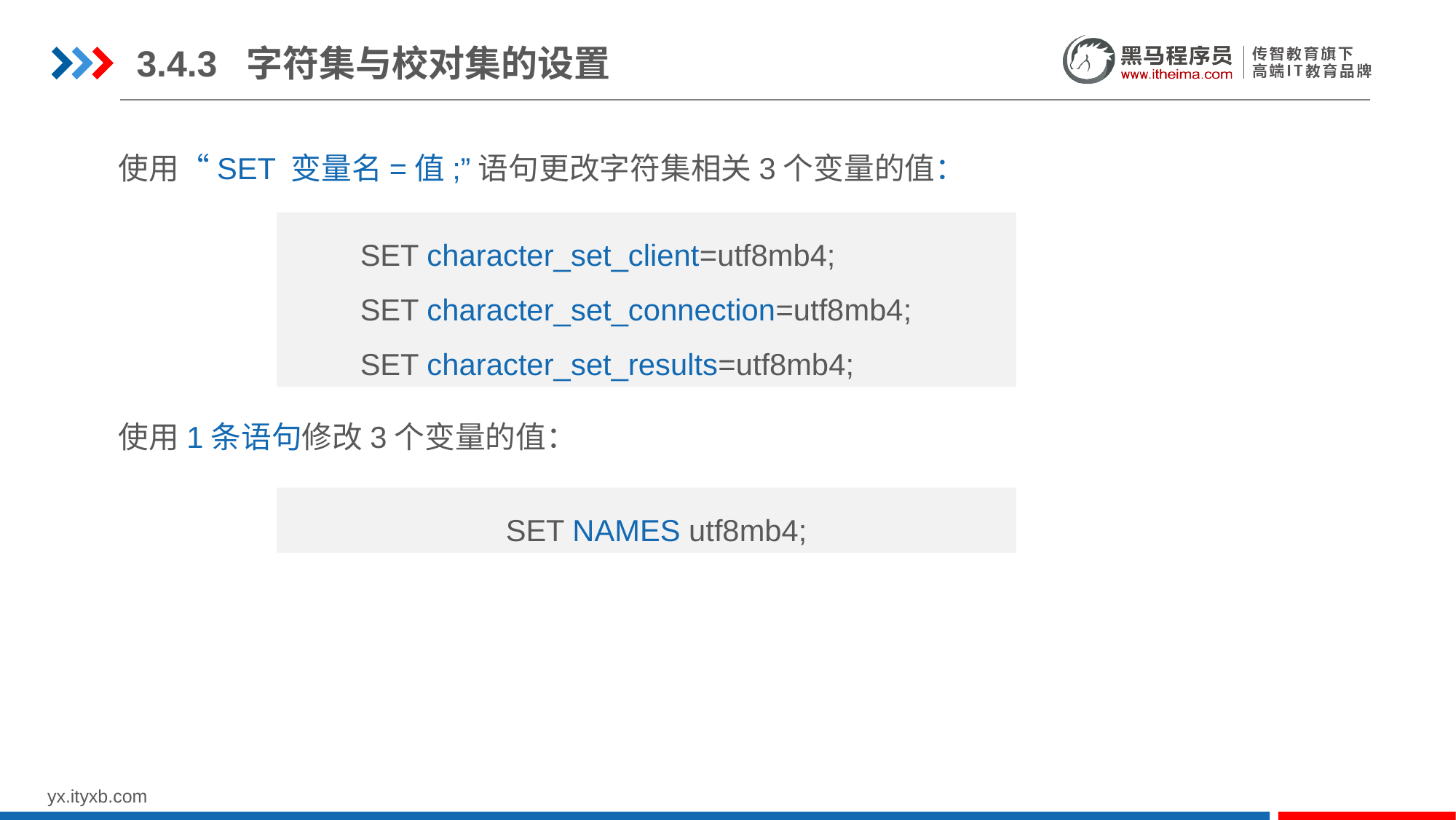

3.4.3  字符集与校对集的设置
使用“SET 变量名=值;”语句更改字符集相关3个变量的值：
SET character_set_client=utf8mb4;
SET character_set_connection=utf8mb4;
SET character_set_results=utf8mb4;
使用1条语句修改3个变量的值：
SET NAMES utf8mb4;